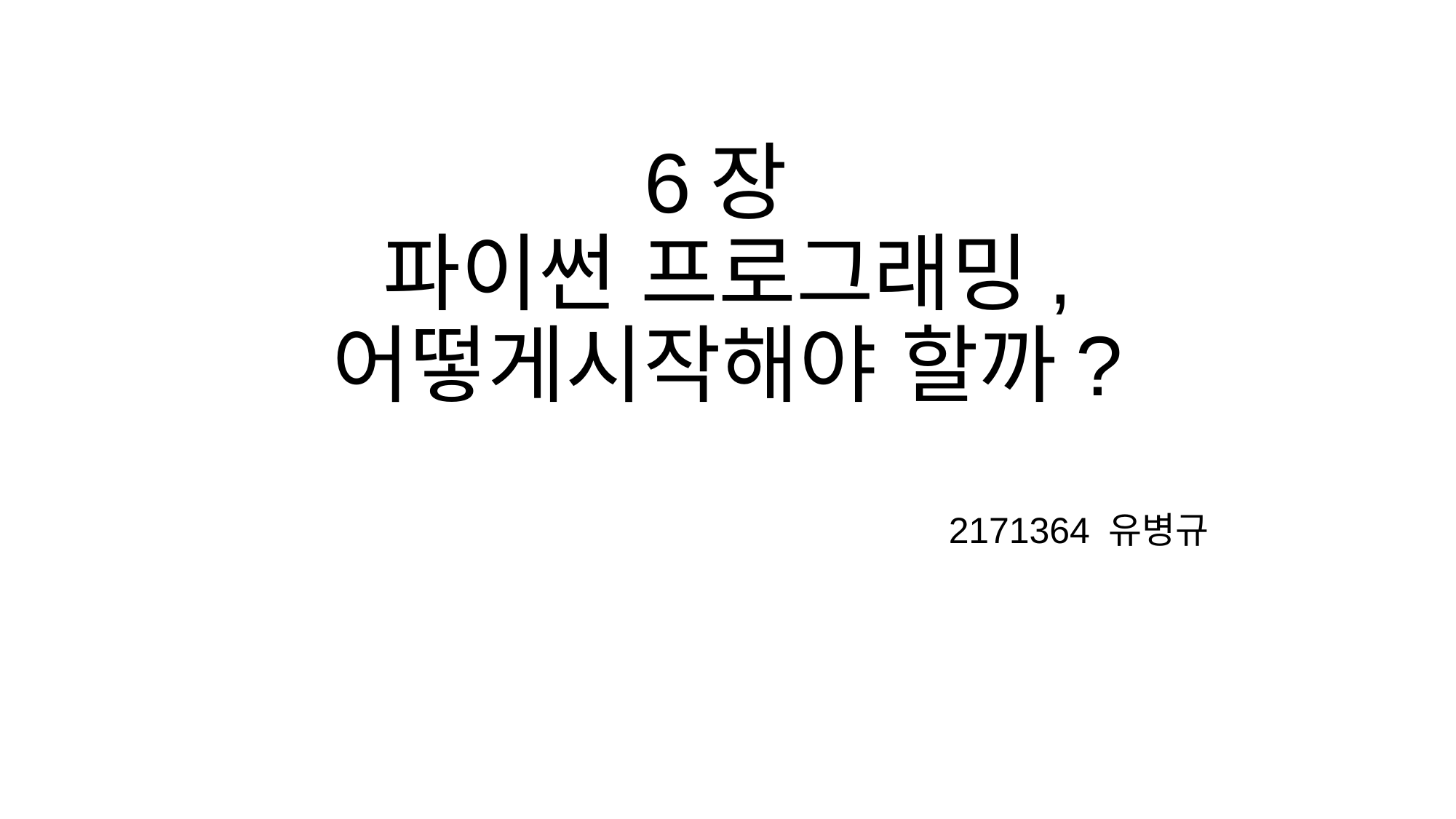

# 6장  파이썬 프로그래밍, 어떻게시작해야 할까?
                                                          2171364 유병규